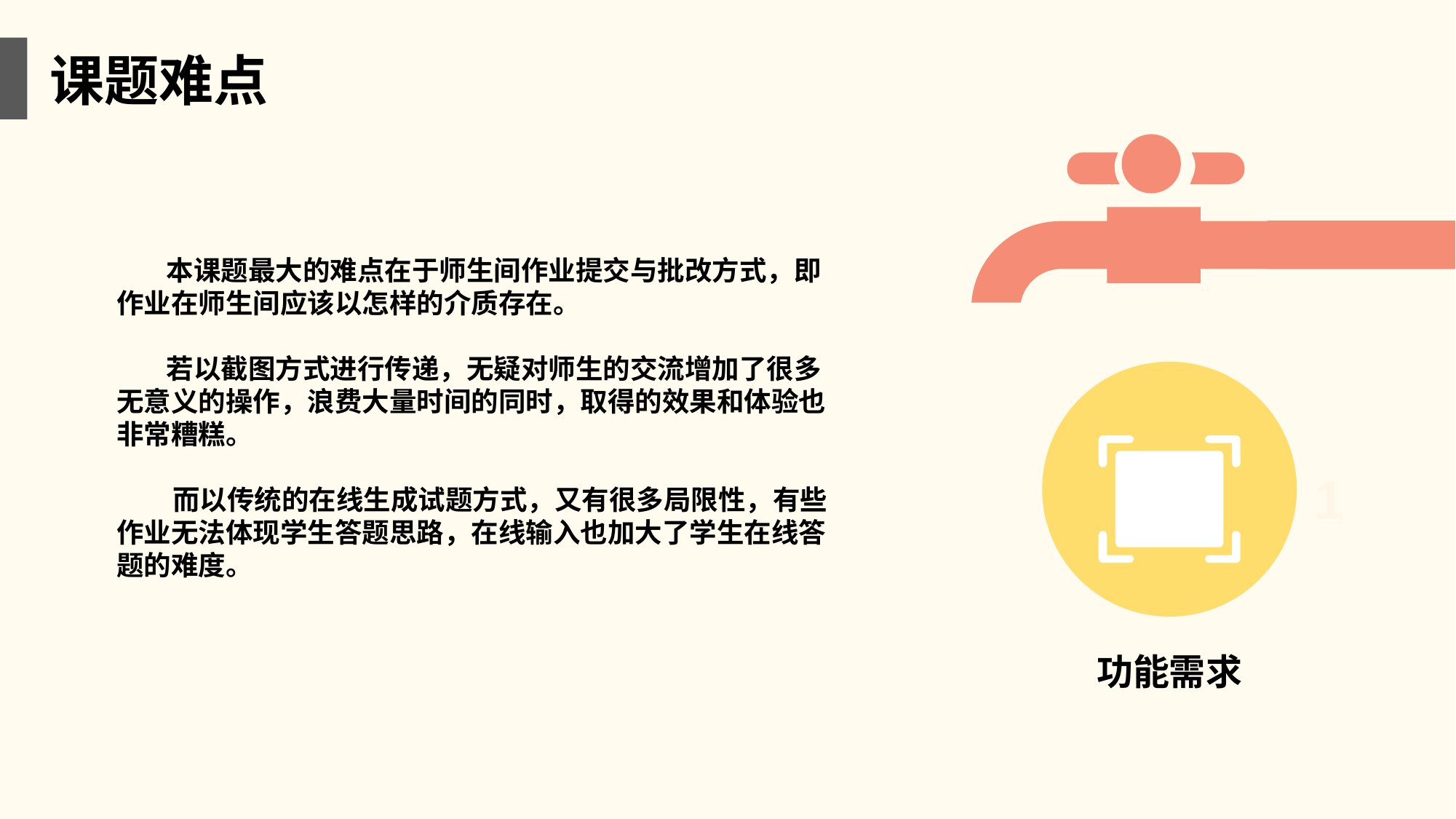

课题难点

       本课题最大的难点在于师生间作业提交与批改方式，即作业在师生间应该以怎样的介质存在。

       若以截图方式进行传递，无疑对师生的交流增加了很多无意义的操作，浪费大量时间的同时，取得的效果和体验也非常糟糕。

        而以传统的在线生成试题方式，又有很多局限性，有些作业无法体现学生答题思路，在线输入也加大了学生在线答题的难度。

1
功能需求